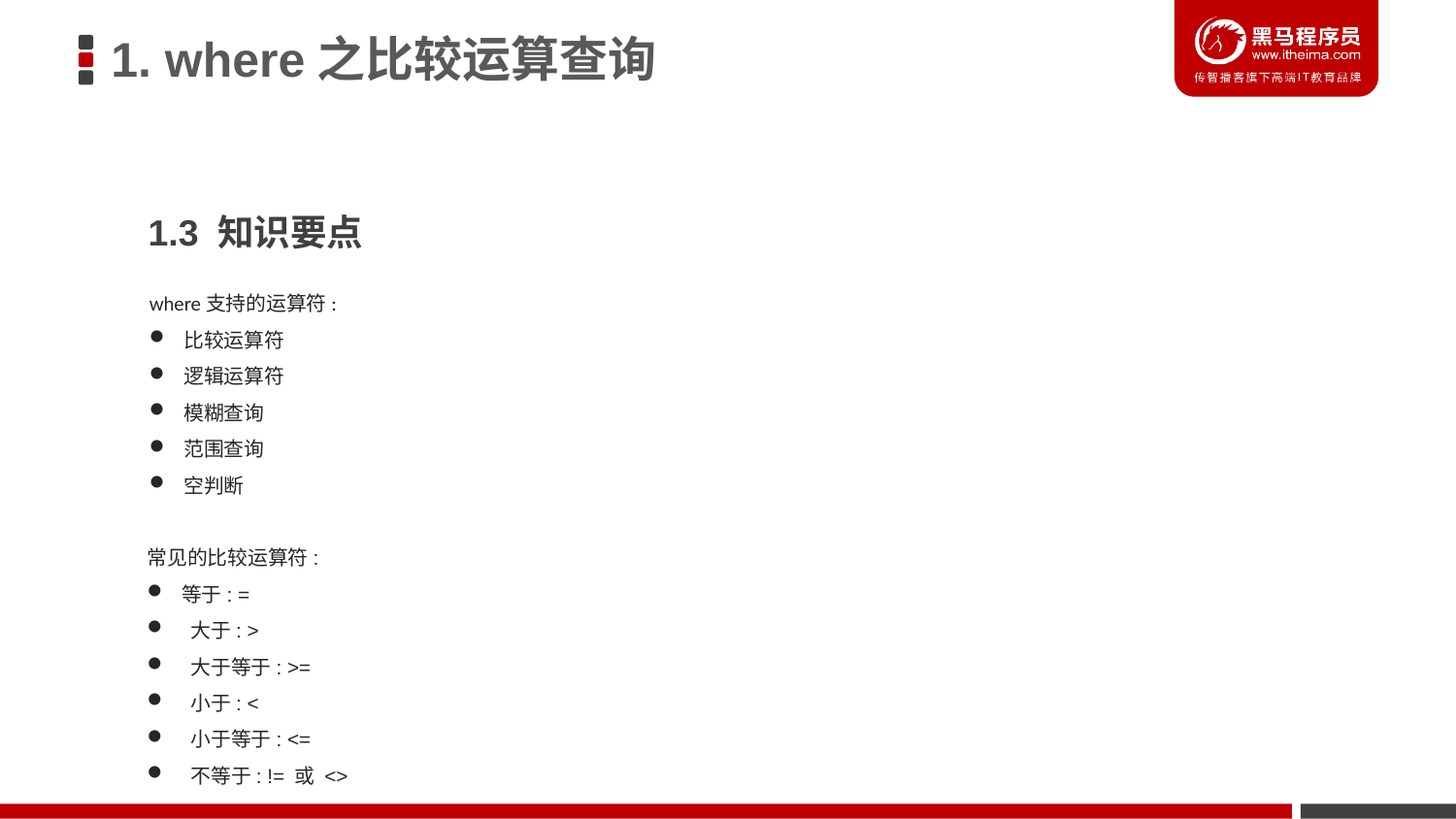

1. where之比较运算查询
1.3 知识要点
where支持的运算符:
比较运算符
逻辑运算符
模糊查询
范围查询
空判断
常见的比较运算符:
等于: =
 大于: >
 大于等于: >=
 小于: <
 小于等于: <=
 不等于: != 或 <>